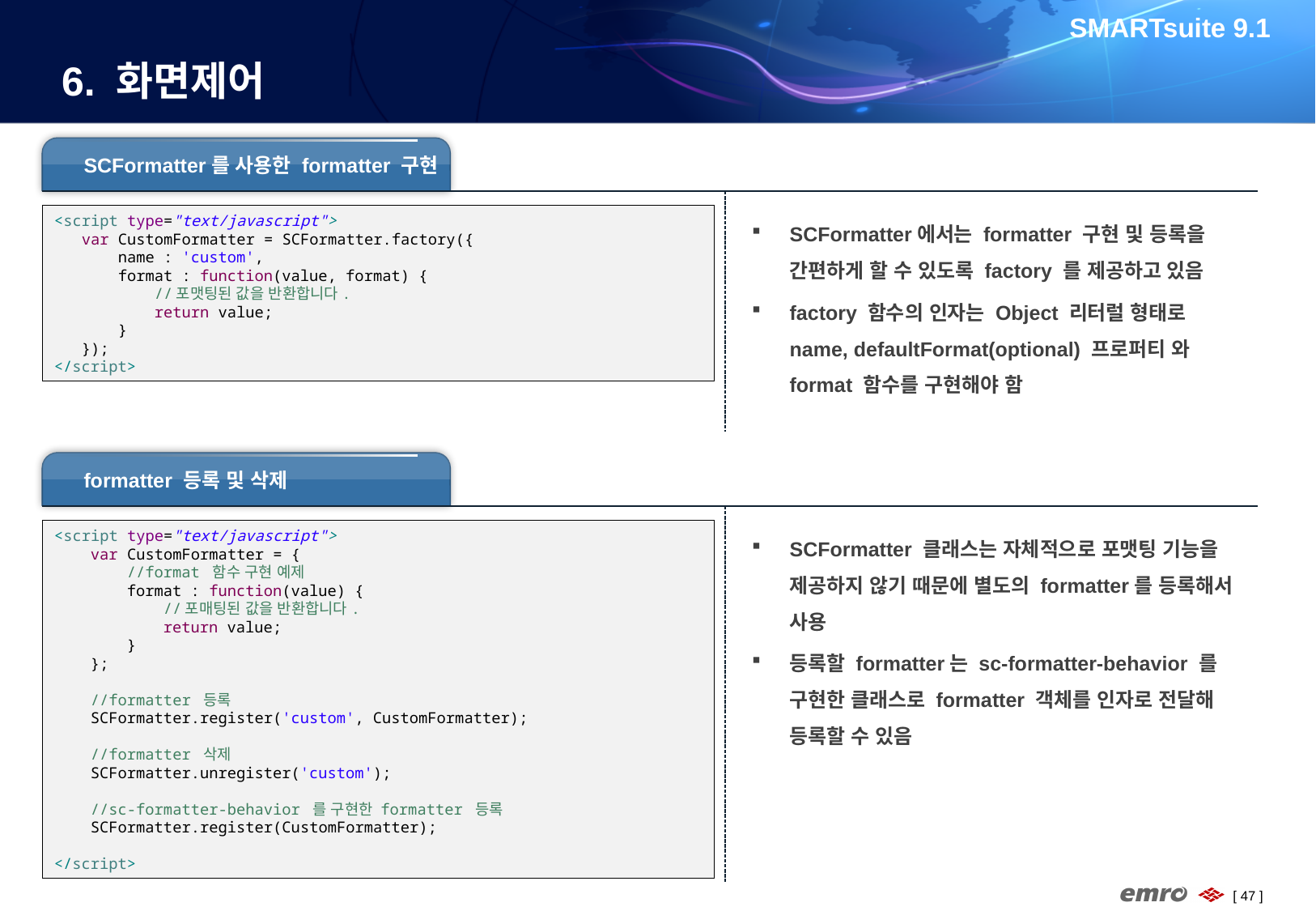

SMARTsuite 9.1
# 6. 화면제어

SCFormatter를 사용한 formatter 구현
SCFormatter에서는 formatter 구현 및 등록을 간편하게 할 수 있도록 factory 를 제공하고 있음
factory 함수의 인자는 Object 리터럴 형태로 name, defaultFormat(optional) 프로퍼티 와 format 함수를 구현해야 함
<script type="text/javascript">
   var CustomFormatter = SCFormatter.factory({
       name : 'custom',
       format : function(value, format) {
           //포맷팅된 값을 반환합니다.
           return value;
       }
   });
</script>

formatter 등록 및 삭제
SCFormatter 클래스는 자체적으로 포맷팅 기능을 제공하지 않기 때문에 별도의 formatter를 등록해서 사용
등록할 formatter는 sc-formatter-behavior 를 구현한 클래스로 formatter 객체를 인자로 전달해 등록할 수 있음
<script type="text/javascript">
    var CustomFormatter = {
        //format 함수 구현 예제
        format : function(value) {
            //포매팅된 값을 반환합니다.
            return value;
        }
    };

    //formatter 등록
    SCFormatter.register('custom', CustomFormatter);

    //formatter 삭제
    SCFormatter.unregister('custom');

    //sc-formatter-behavior 를 구현한 formatter 등록
    SCFormatter.register(CustomFormatter);

</script>